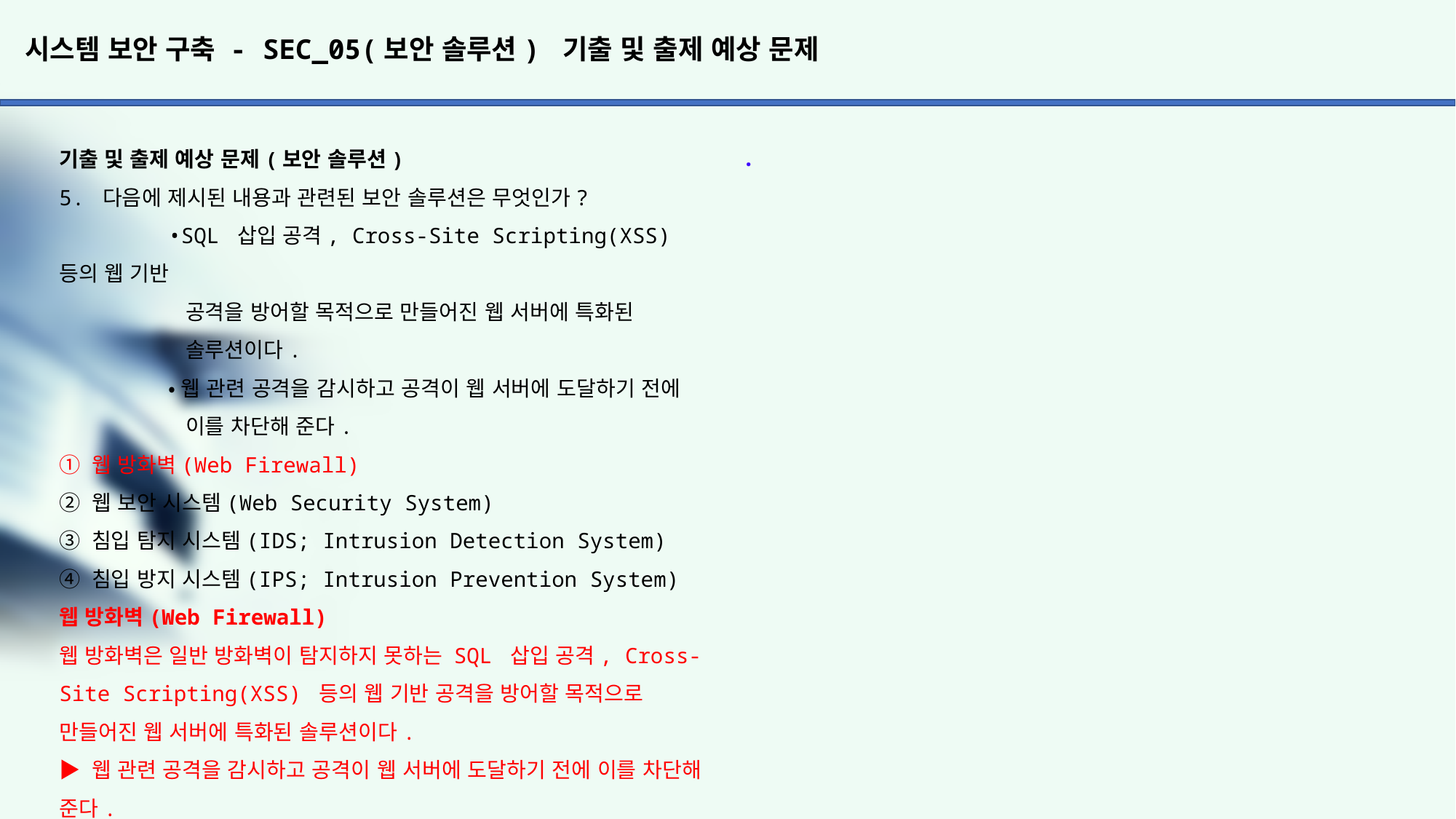

# 시스템 보안 구축 - SEC_05(보안 솔루션) 기출 및 출제 예상 문제
.
기출 및 출제 예상 문제(보안 솔루션)
5. 다음에 제시된 내용과 관련된 보안 솔루션은 무엇인가?
	•SQL 삽입 공격, Cross-Site Scripting(XSS)  등의 웹 기반
	  공격을 방어할 목적으로 만들어진 웹 서버에 특화된
	  솔루션이다.
	•웹 관련 공격을 감시하고 공격이 웹 서버에 도달하기 전에
	  이를 차단해 준다.
① 웹 방화벽(Web Firewall)
② 웹 보안 시스템(Web Security System)
③ 침입 탐지 시스템(IDS; Intrusion Detection System)
④ 침입 방지 시스템(IPS; Intrusion Prevention System)
웹 방화벽(Web Firewall)
웹 방화벽은 일반 방화벽이 탐지하지 못하는 SQL 삽입 공격, Cross-Site Scripting(XSS) 등의 웹 기반 공격을 방어할 목적으로 만들어진 웹 서버에 특화된 솔루션이다.
▶ 웹 관련 공격을 감시하고 공격이 웹 서버에 도달하기 전에 이를 차단해 준다.
SQL 삽입 공격 : 전문 스캐너 프로그램 혹은 봇넷 등을 이용해 웹 사이트를 무차별적으로 공격하는 과정에서 취약한 사이트가 발견
되면 데이터베이스 등의 데이터를 조작하는 일련의 공격 방식을
말한다.
Cross-Site Scripting(XSS) : 네트워크를 통한 컴퓨터 보안 공격
의 하나로 웹 페이지의 내용을 사용자 브라우저에 표현하기 위해
사용되는 스크립트의 취약점을 악용한 해킹 기법을 말한다.